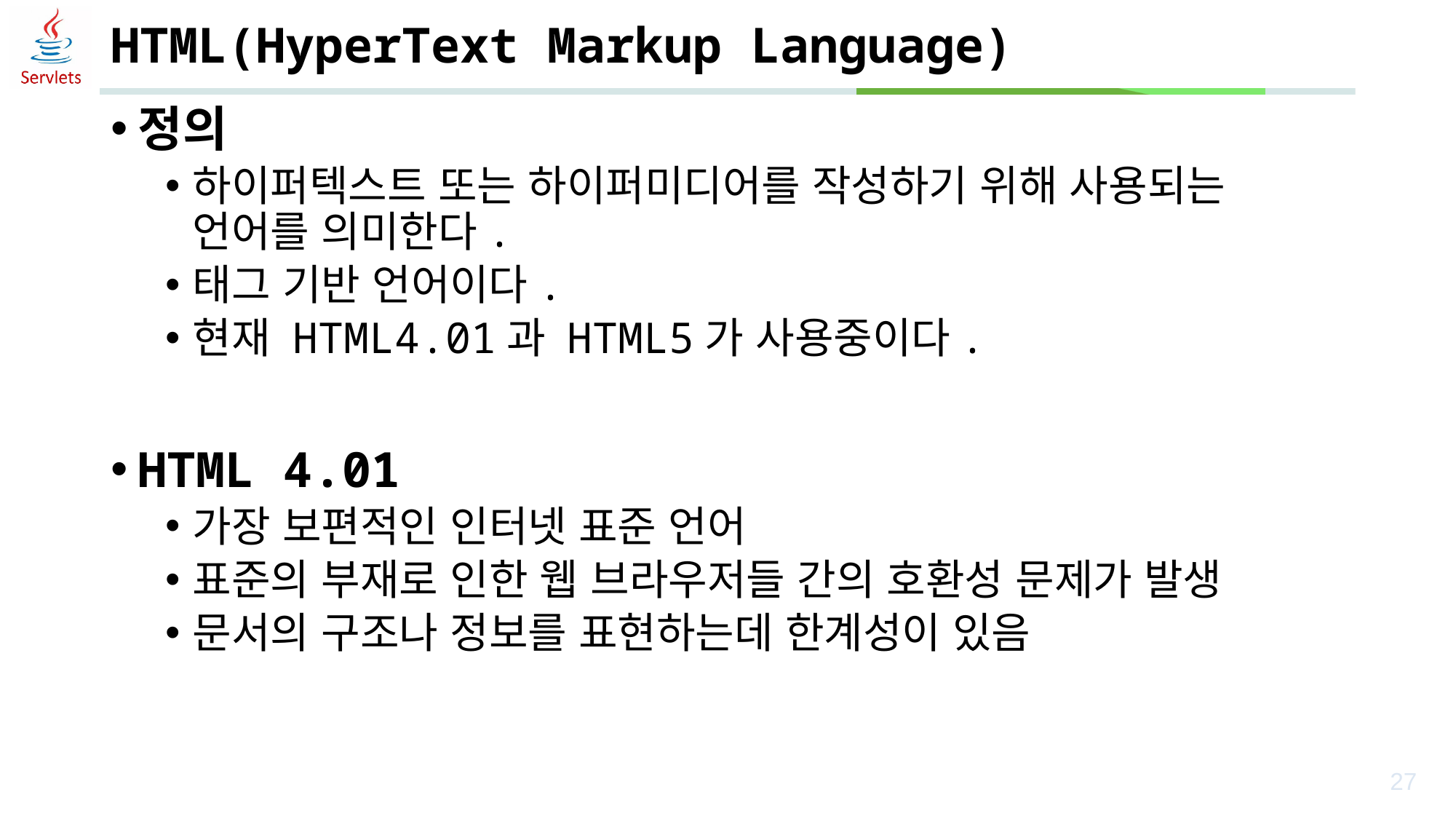

# HTML(HyperText Markup Language)
정의
하이퍼텍스트 또는 하이퍼미디어를 작성하기 위해 사용되는 언어를 의미한다.
태그 기반 언어이다.
현재 HTML4.01과 HTML5가 사용중이다.

HTML 4.01
가장 보편적인 인터넷 표준 언어
표준의 부재로 인한 웹 브라우저들 간의 호환성 문제가 발생
문서의 구조나 정보를 표현하는데 한계성이 있음

27